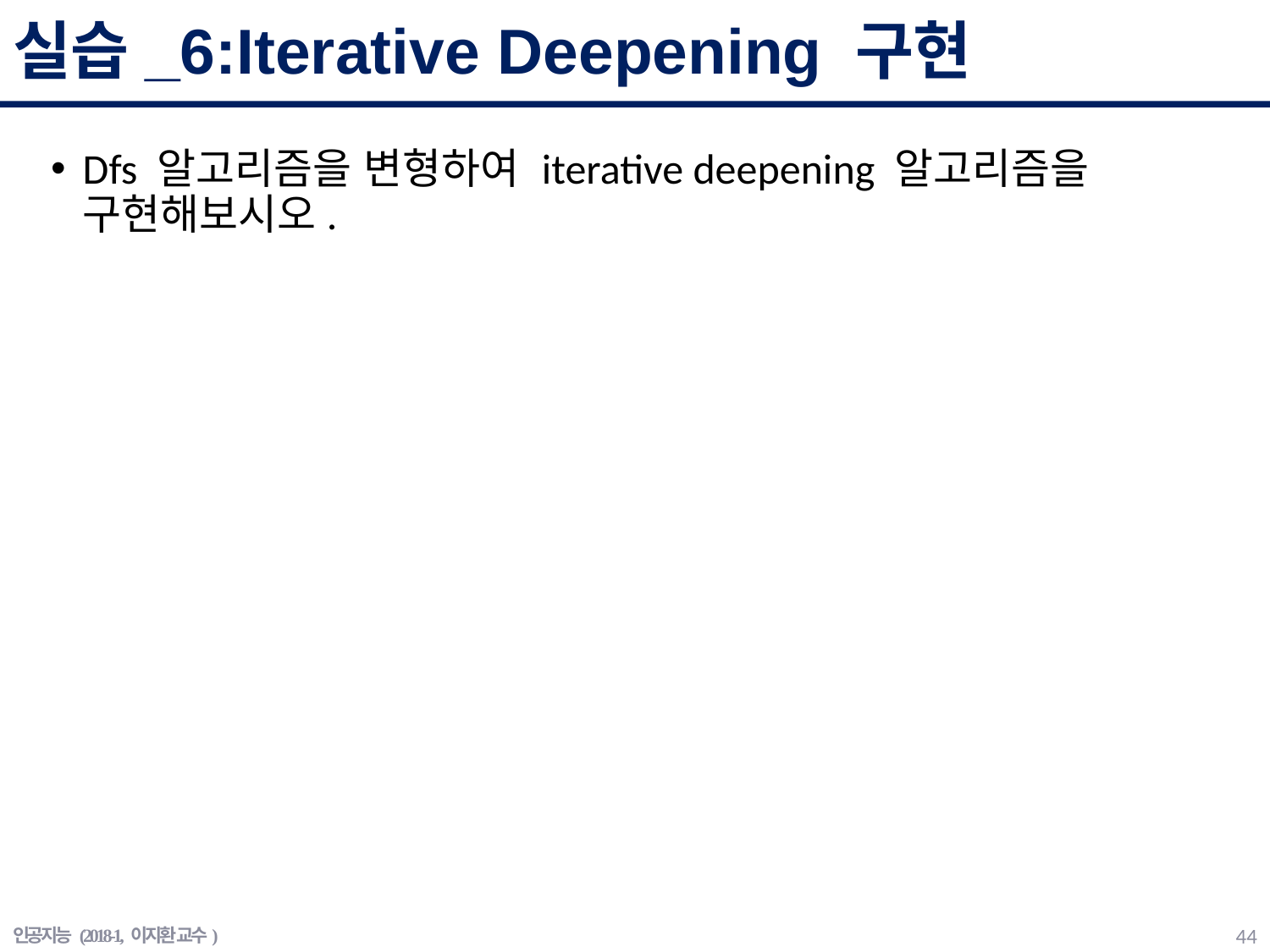

# 실습_6:Iterative Deepening 구현
Dfs 알고리즘을 변형하여 iterative deepening 알고리즘을 구현해보시오.
인공지능 (2018-1, 이지환 교수)
44